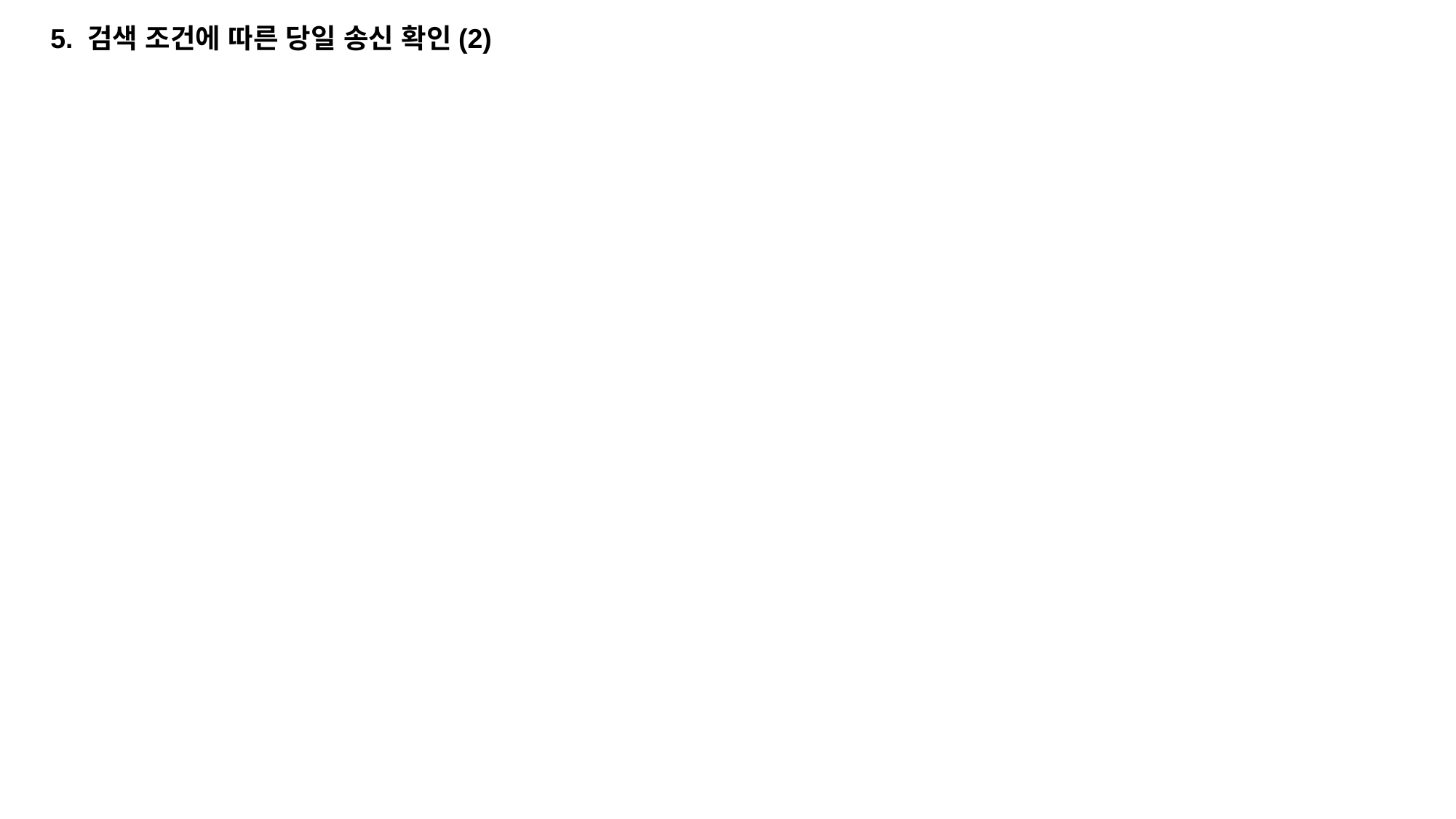

5. 검색 조건에 따른 당일 송신 확인(2)